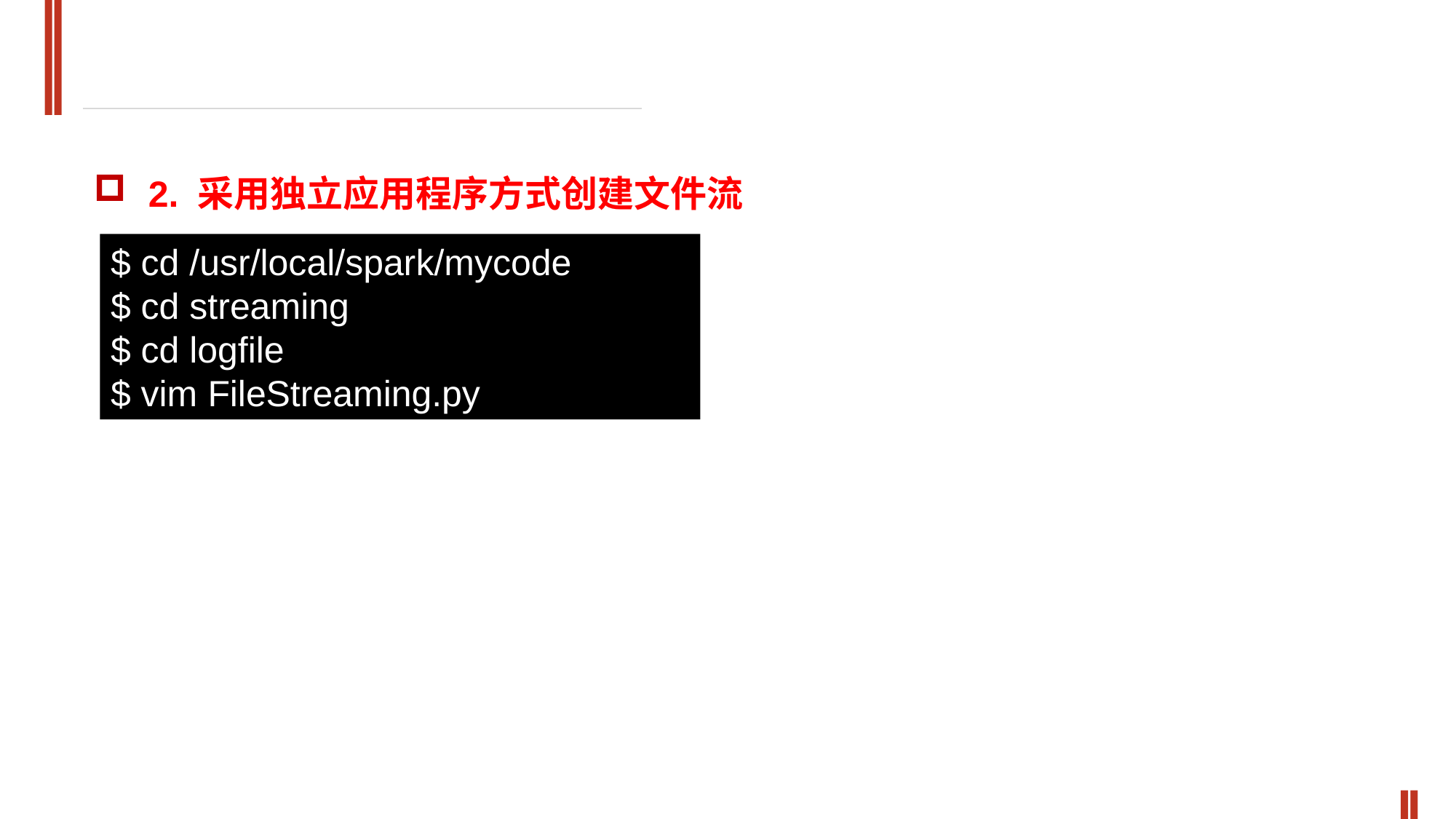

2. 采用独立应用程序方式创建文件流

$ cd /usr/local/spark/mycode
$ cd streaming
$ cd logfile
$ vim FileStreaming.py